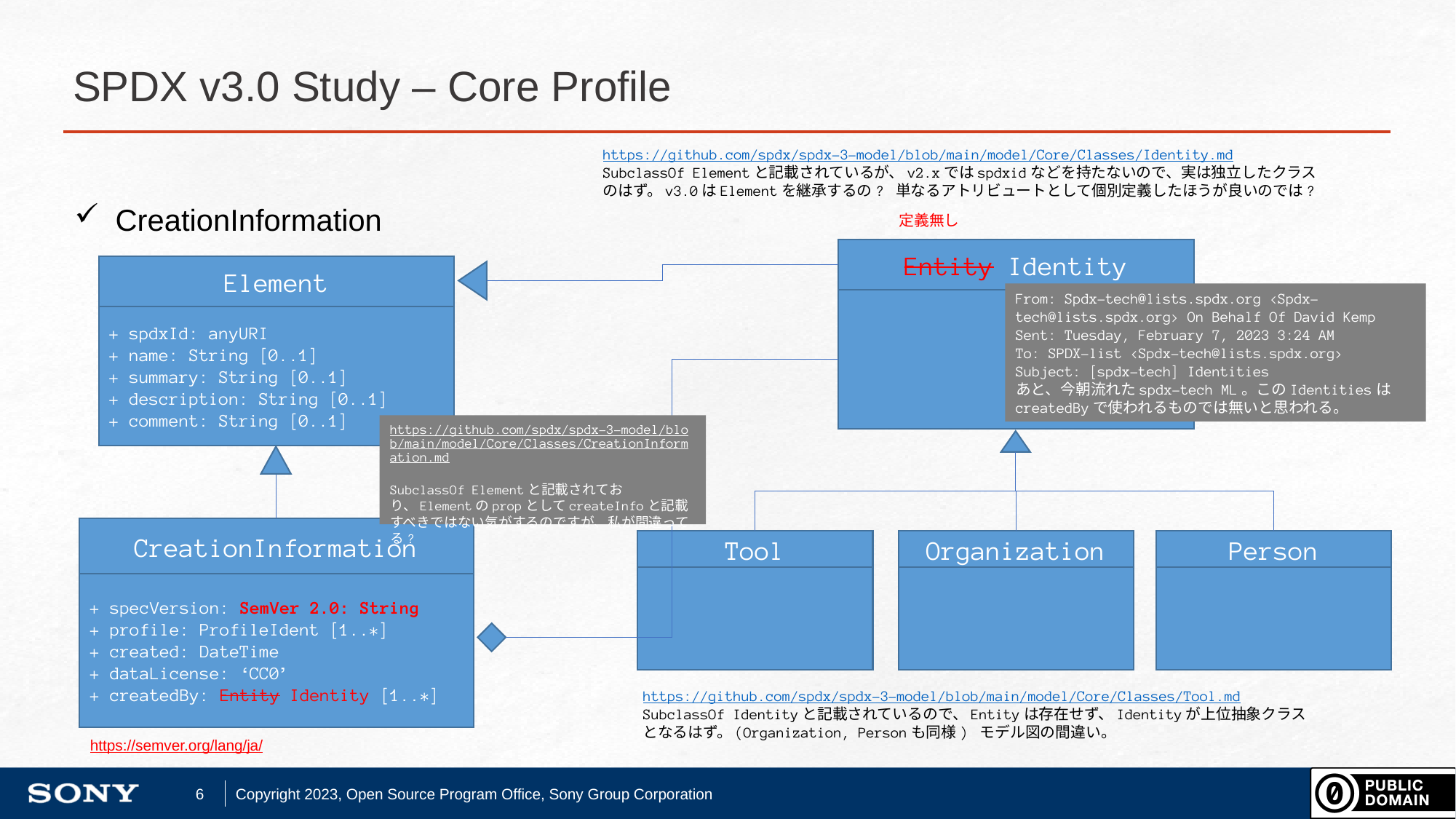

# SPDX v3.0 Study – Core Profile
https://github.com/spdx/spdx-3-model/blob/main/model/Core/Classes/Identity.md
SubclassOf Elementと記載されているが、v2.xではspdxidなどを持たないので、実は独立したクラスのはず。v3.0はElementを継承するの? 単なるアトリビュートとして個別定義したほうが良いのでは?
CreationInformation
定義無し
Entity Identity

Tool

Organization

Person

Element
+ spdxId: anyURI
+ name: String [0..1]
+ summary: String [0..1]
+ description: String [0..1]
+ comment: String [0..1]

From: Spdx-tech@lists.spdx.org <Spdx-tech@lists.spdx.org> On Behalf Of David Kemp
Sent: Tuesday, February 7, 2023 3:24 AM
To: SPDX-list <Spdx-tech@lists.spdx.org>
Subject: [spdx-tech] Identities
あと、今朝流れたspdx-tech ML。このIdentitiesはcreatedByで使われるものでは無いと思われる。
https://github.com/spdx/spdx-3-model/blob/main/model/Core/Classes/CreationInformation.md
SubclassOf Elementと記載されており、ElementのpropとしてcreateInfoと記載すべきではない気がするのですが、私が間違ってる?

CreationInformation
+ specVersion: SemVer 2.0: String
+ profile: ProfileIdent [1..*]
+ created: DateTime
+ dataLicense: ‘CC0’
+ createdBy: Entity Identity [1..*]

https://github.com/spdx/spdx-3-model/blob/main/model/Core/Classes/Tool.md
SubclassOf Identityと記載されているので、Entityは存在せず、Identityが上位抽象クラスとなるはず。(Organization, Personも同様) モデル図の間違い。
https://semver.org/lang/ja/